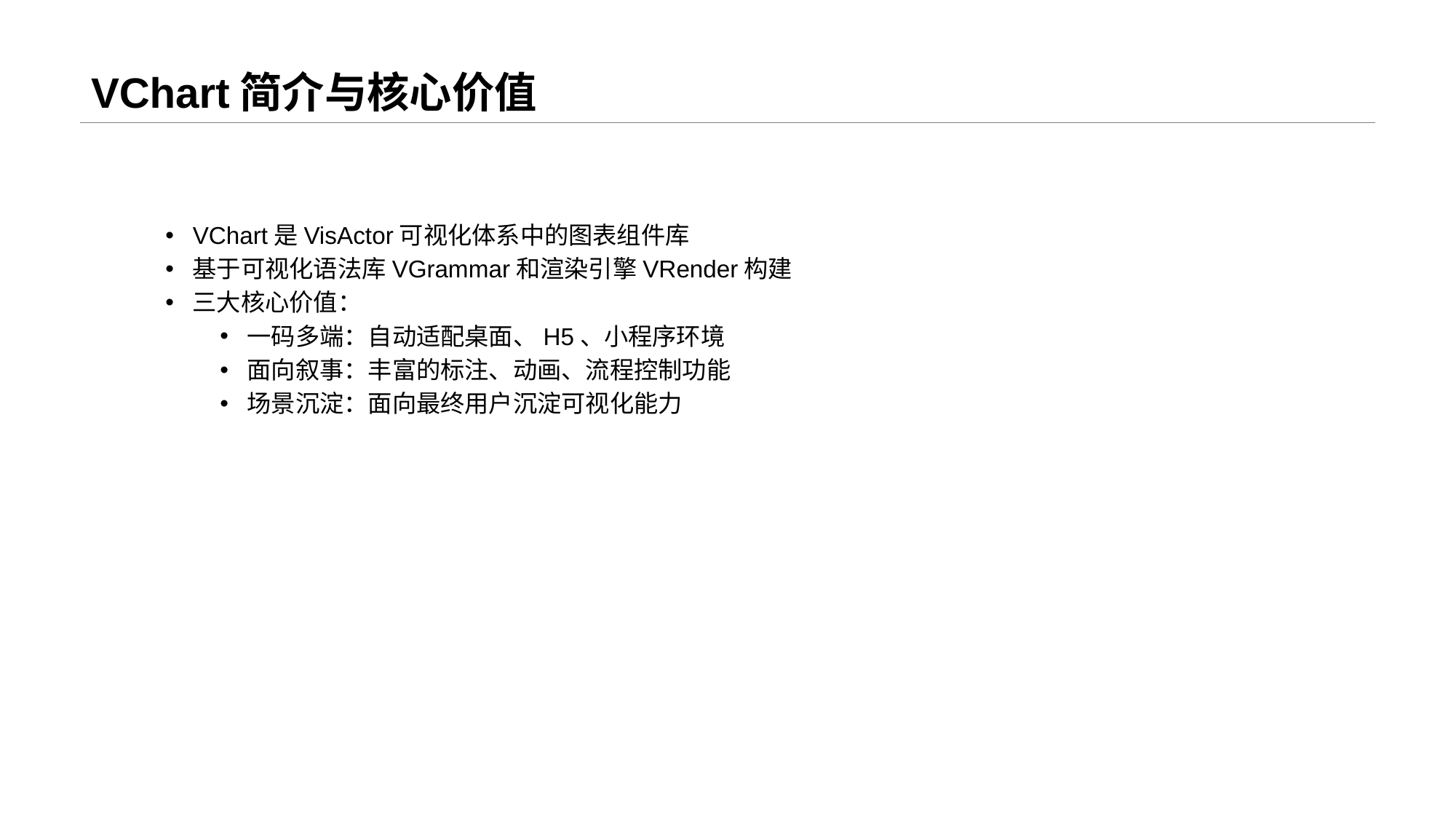

# VChart简介与核心价值
VChart是VisActor可视化体系中的图表组件库
基于可视化语法库VGrammar和渲染引擎VRender构建
三大核心价值：
一码多端：自动适配桌面、H5、小程序环境
面向叙事：丰富的标注、动画、流程控制功能
场景沉淀：面向最终用户沉淀可视化能力